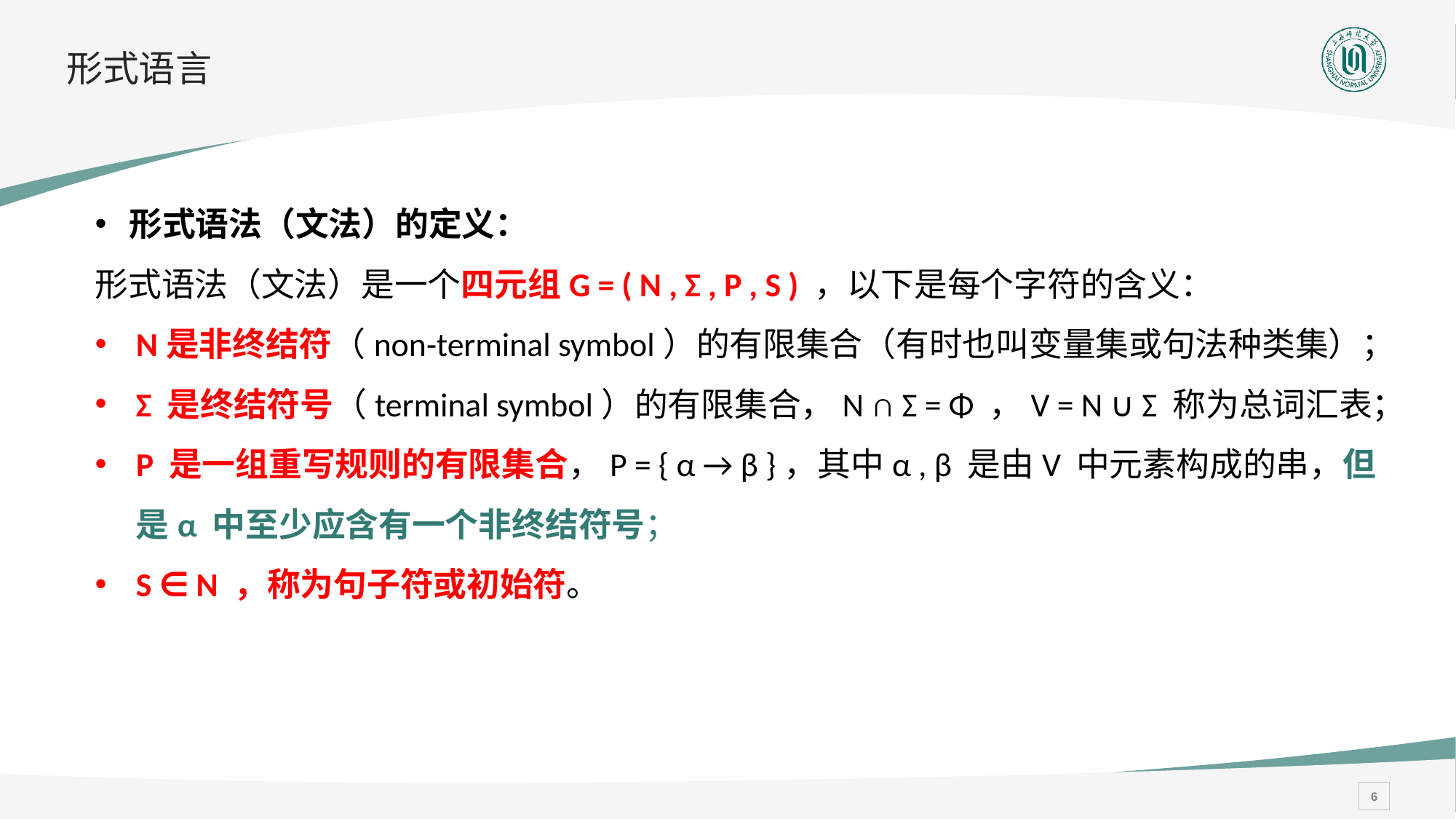

# 形式语言
形式语法（文法）的定义：
形式语法（文法）是一个四元组G = ( N , Σ , P , S ) ，以下是每个字符的含义：
N是非终结符（non-terminal symbol）的有限集合（有时也叫变量集或句法种类集）；
Σ 是终结符号（terminal symbol）的有限集合，N ∩ Σ = Φ ，V = N ∪ Σ 称为总词汇表；
P 是一组重写规则的有限集合，P = { α → β }，其中α , β 是由V 中元素构成的串，但是α 中至少应含有一个非终结符号；
S ∈ N ，称为句子符或初始符。